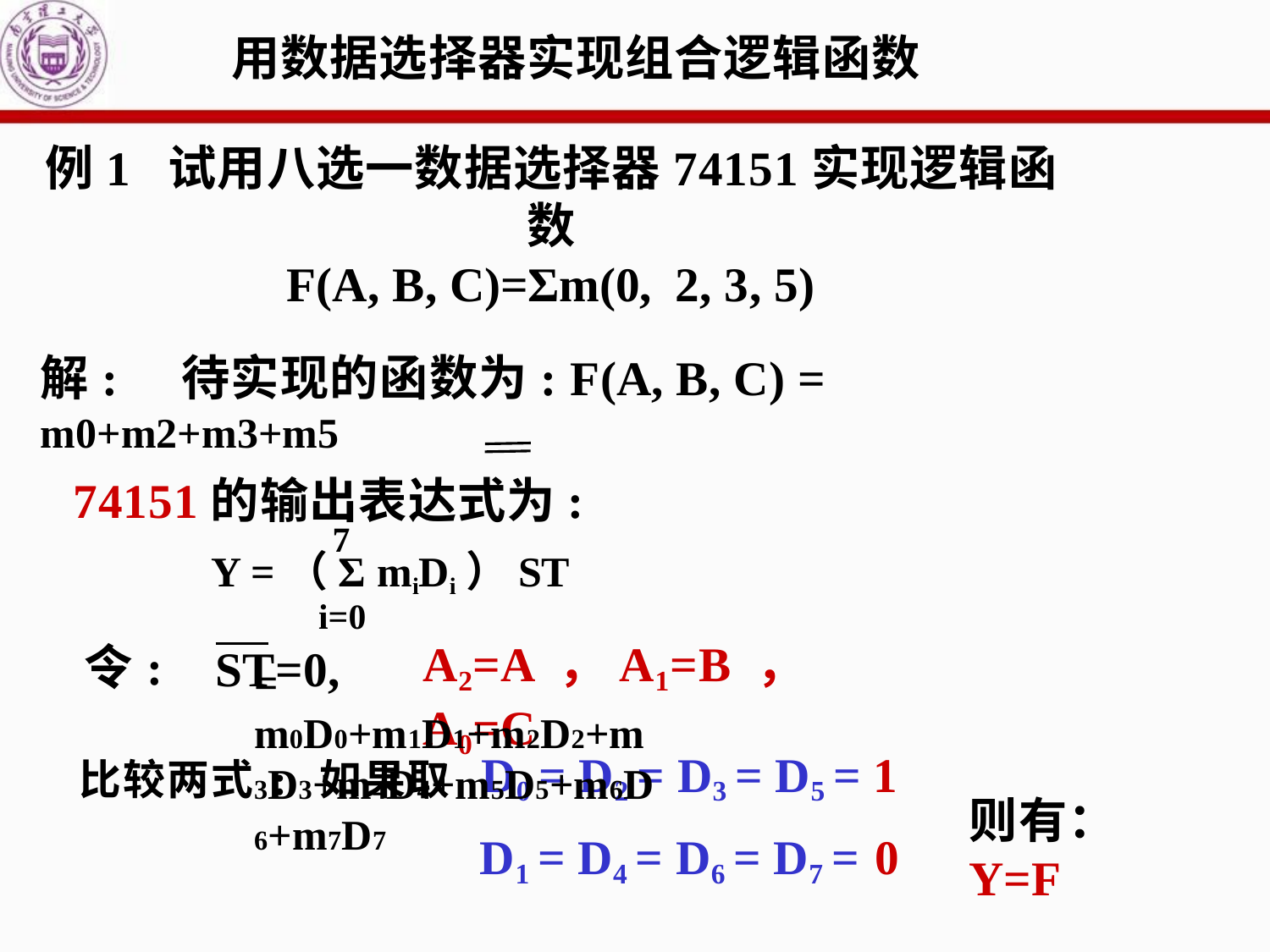

# 用数据选择器实现组合逻辑函数
例1	试用八选一数据选择器74151实现逻辑函数
F(A, B, C)=Σm(0,  2, 3, 5)
解:	待实现的函数为:	F(A, B, C) = m0+m2+m3+m5
74151的输出表达式为:
7
Y =（Σ miDi）ST
i=0
= m0D0+m1D1+m2D2+m3D3+m4D4+m5D5+m6D6+m7D7

A2=A ，A1=B ， A0=C
令:
ST=0,

比较两式: 如果取 D0 = D2 = D3 = D5 = 1
D1 = D4 = D6 = D7 = 0
则有： Y=F